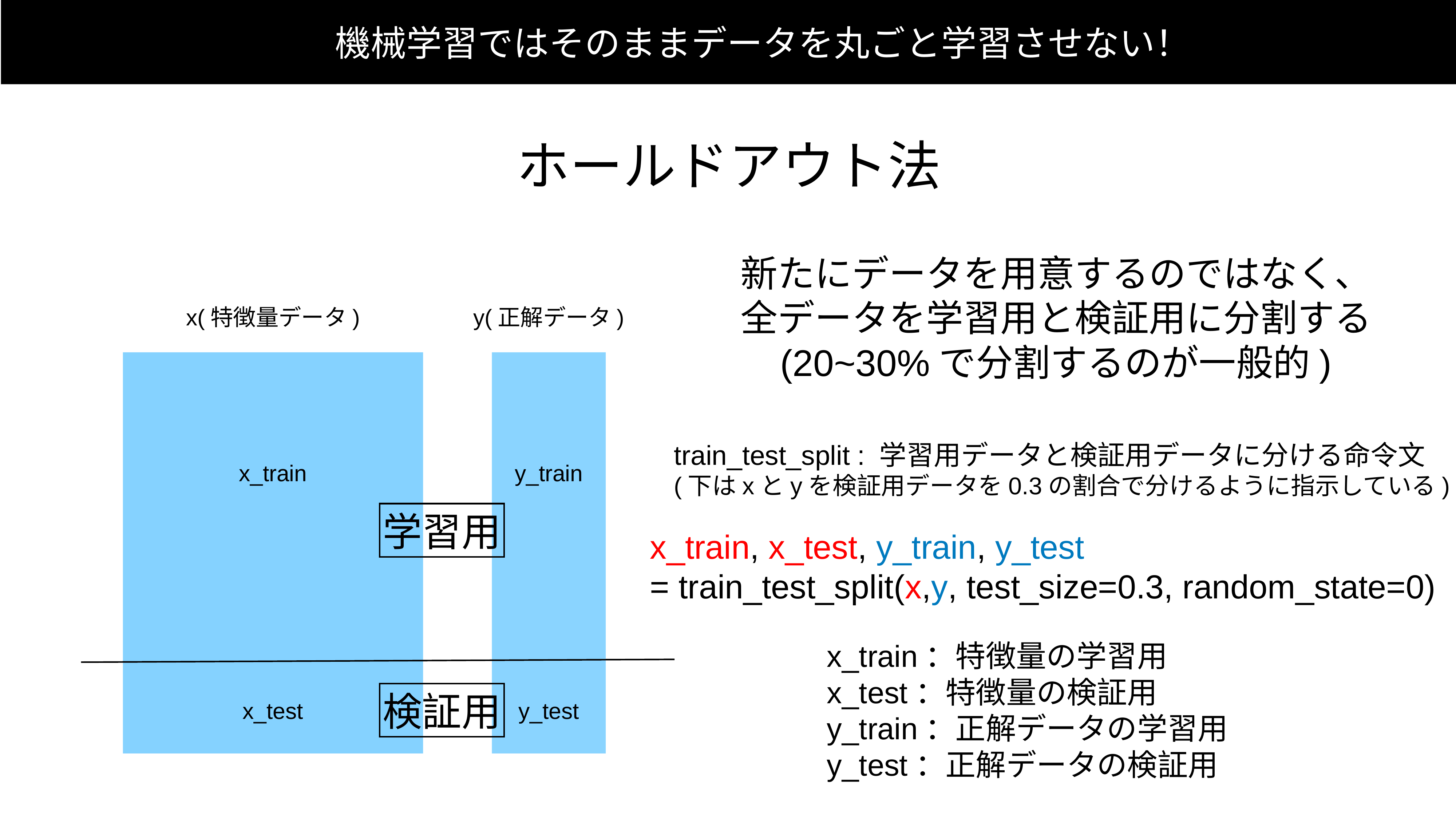

機械学習ではそのままデータを丸ごと学習させない！
ホールドアウト法
新たにデータを用意するのではなく、
全データを学習用と検証用に分割する
(20~30%で分割するのが一般的)
x(特徴量データ)
y(正解データ)

train_test_split : 学習用データと検証用データに分ける命令文
(下はxとyを検証用データを0.3の割合で分けるように指示している)
x_train
y_train
学習用
x_train, x_test, y_train, y_test
= train_test_split(x,y, test_size=0.3, random_state=0)
x_train：特徴量の学習用
x_test：特徴量の検証用
y_train：正解データの学習用
y_test：正解データの検証用

検証用
x_test
y_test